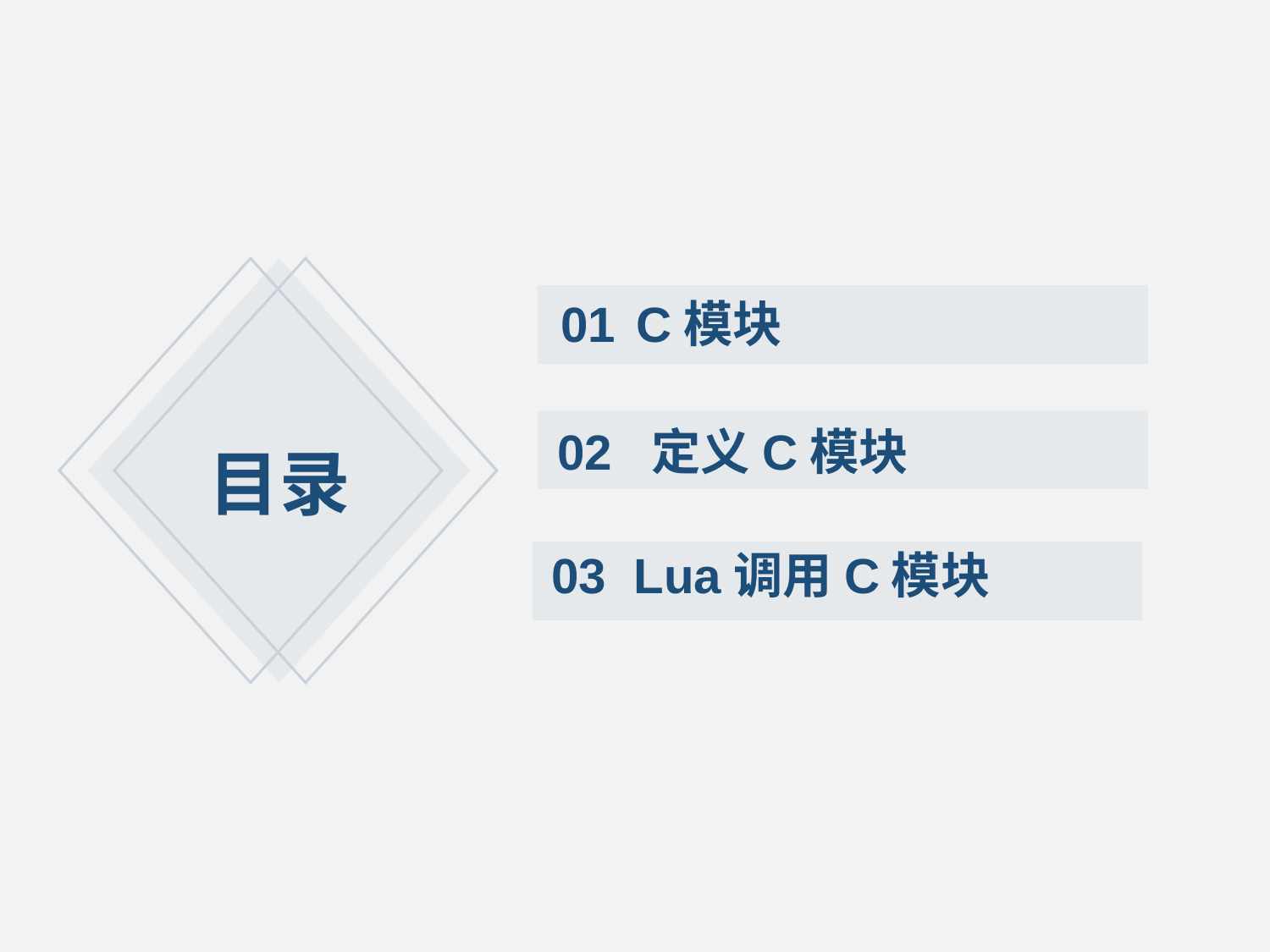

目录

  C模块
01

02  定义C模块

03  Lua调用C模块